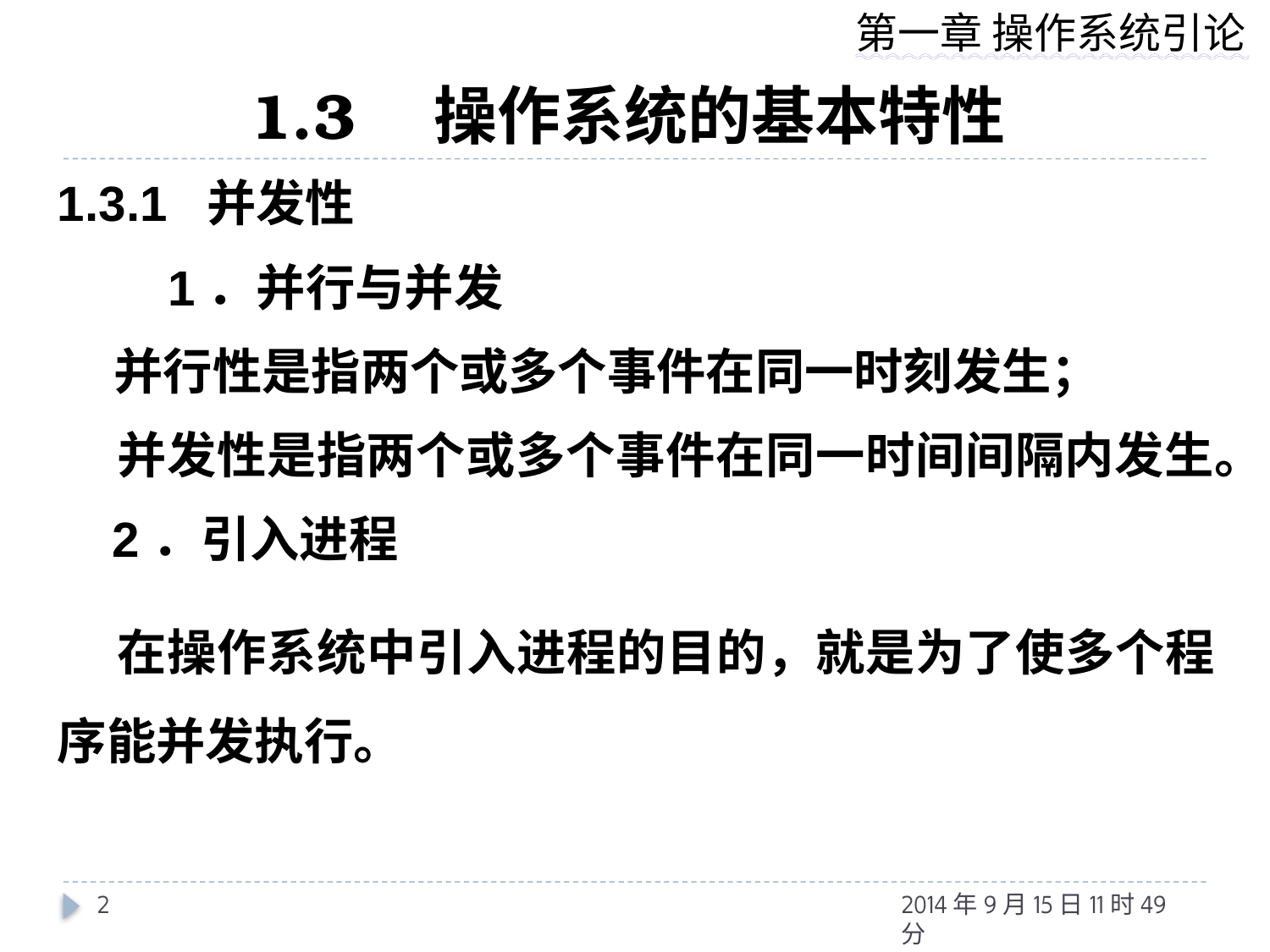

# 1.3　操作系统的基本特性
1.3.1  并发性
　　1．并行与并发
    并行性是指两个或多个事件在同一时刻发生；
    并发性是指两个或多个事件在同一时间间隔内发生。
    2．引入进程
    在操作系统中引入进程的目的，就是为了使多个程序能并发执行。

2
2014年9月15日11时49分